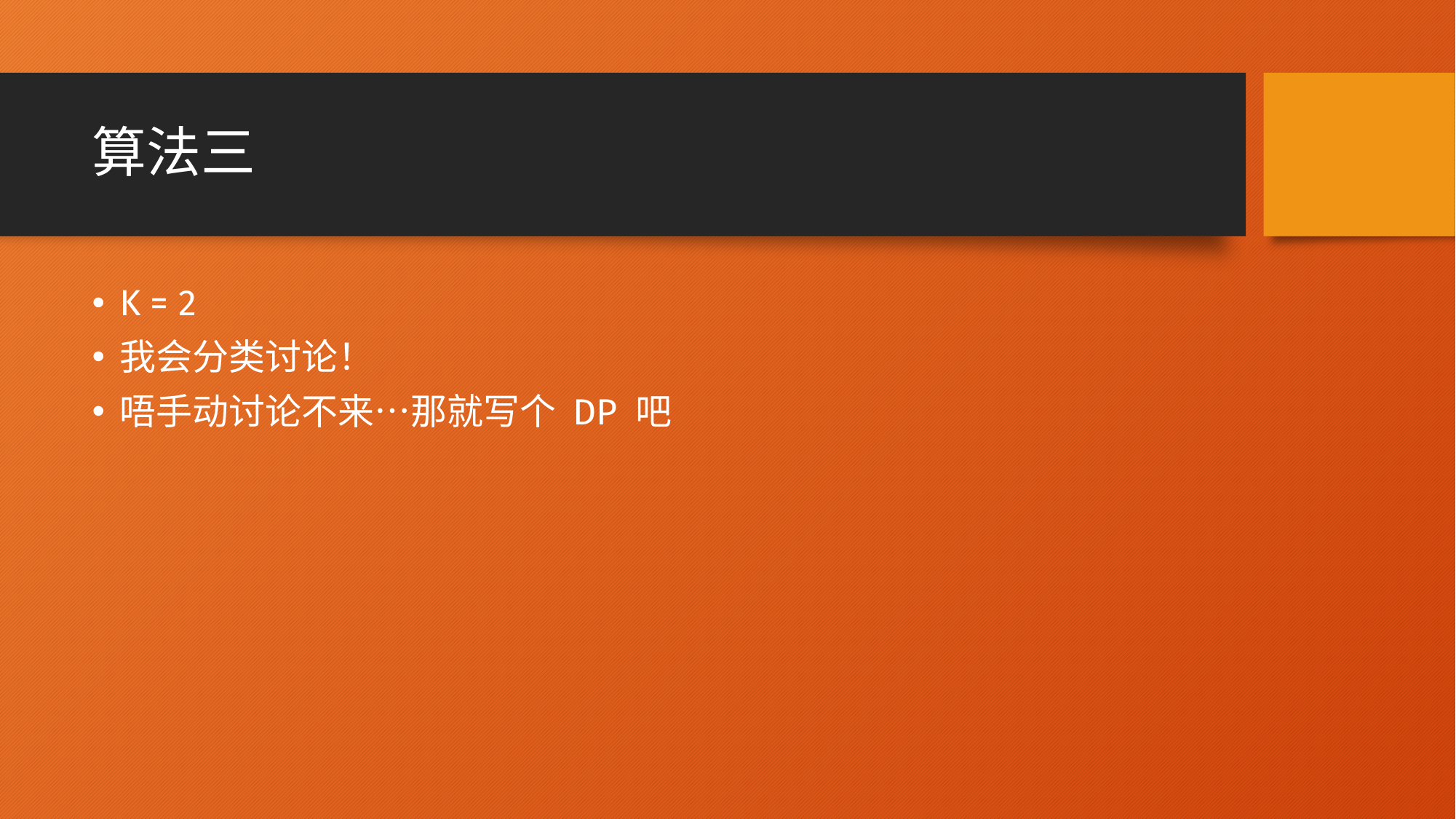

# 算法三
K = 2
我会分类讨论！
唔手动讨论不来…那就写个 DP 吧